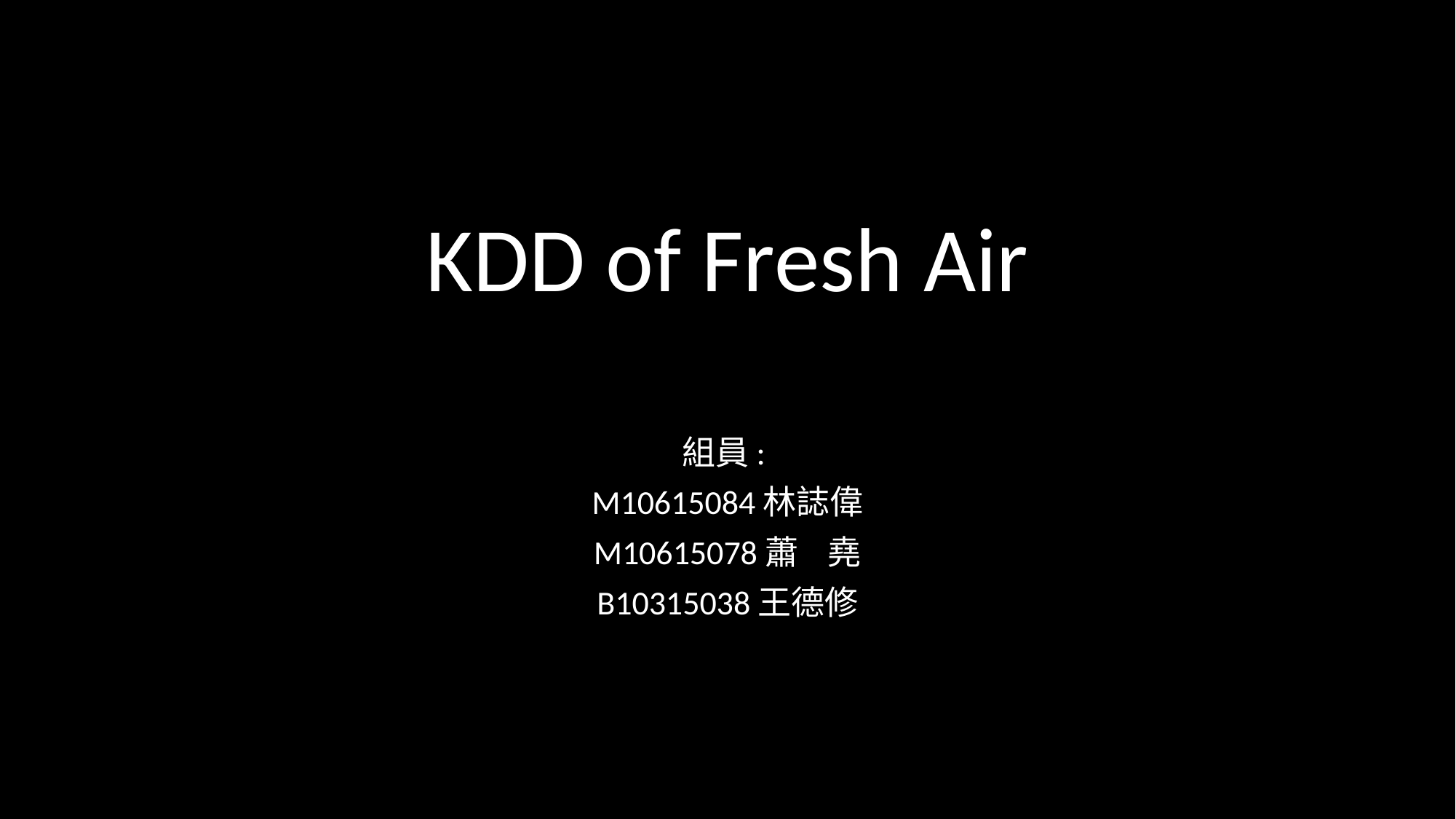

# KDD of Fresh Air
組員:
M10615084林誌偉
M10615078蕭    堯
B10315038王德修